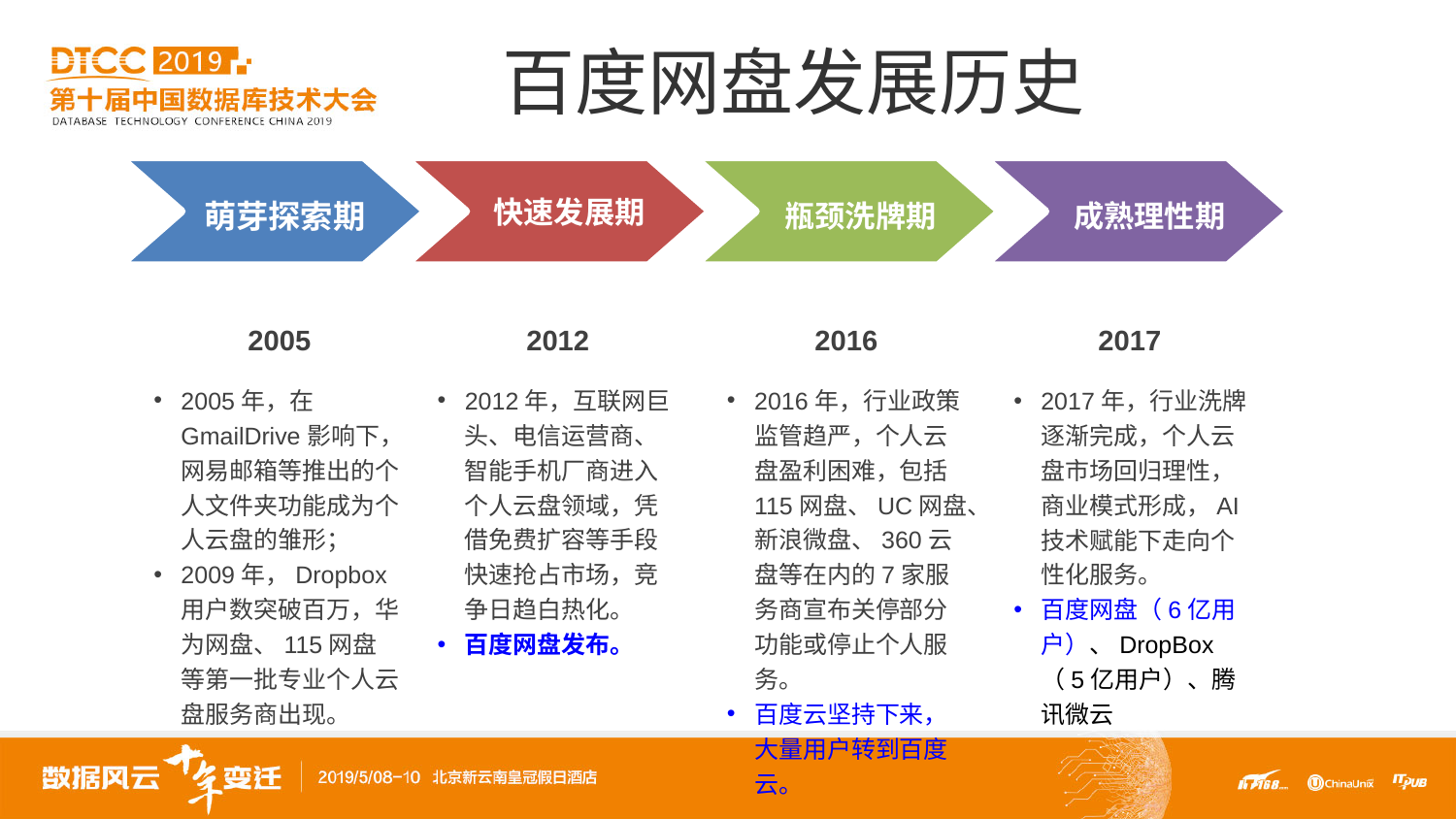

百度网盘发展历史

萌芽探索期

快速发展期

瓶颈洗牌期

成熟理性期
萌芽探索期
2005
2012
2016
2017
2005年，在GmailDrive影响下，网易邮箱等推出的个人文件夹功能成为个人云盘的雏形；
2009年，Dropbox用户数突破百万，华为网盘、115网盘等第一批专业个人云盘服务商出现。
2012年，互联网巨头、电信运营商、智能手机厂商进入个人云盘领域，凭借免费扩容等手段快速抢占市场，竞争日趋白热化。
百度网盘发布。
2016年，行业政策监管趋严，个人云盘盈利困难，包括115网盘、UC网盘、新浪微盘、360云盘等在内的7家服务商宣布关停部分功能或停止个人服务。
百度云坚持下来，大量用户转到百度云。
2017年，行业洗牌逐渐完成，个人云盘市场回归理性，商业模式形成，AI技术赋能下走向个性化服务。
百度网盘（6亿用户）、DropBox（5亿用户）、腾讯微云